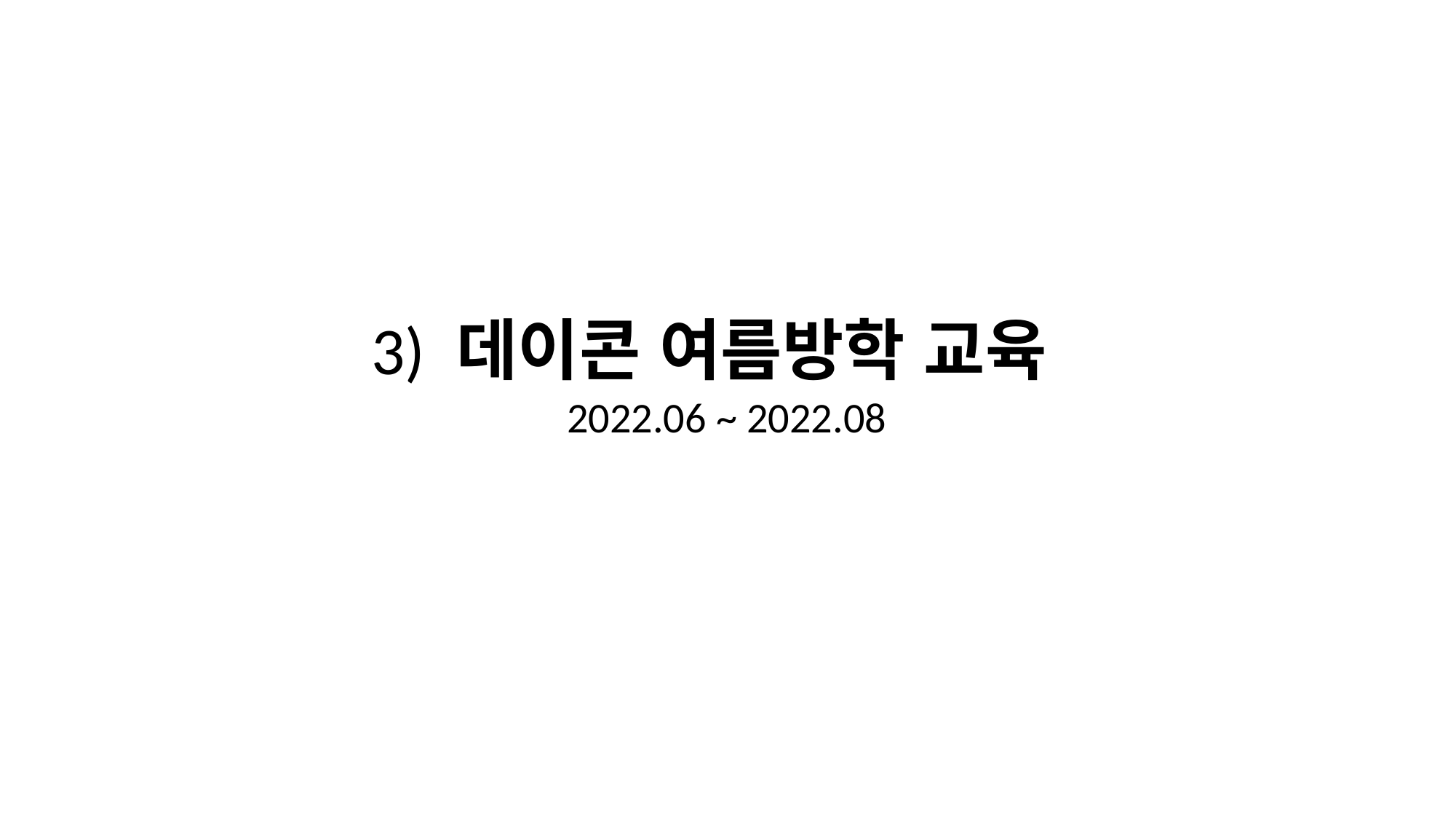

# 3) 데이콘 여름방학 교육
2022.06 ~ 2022.08